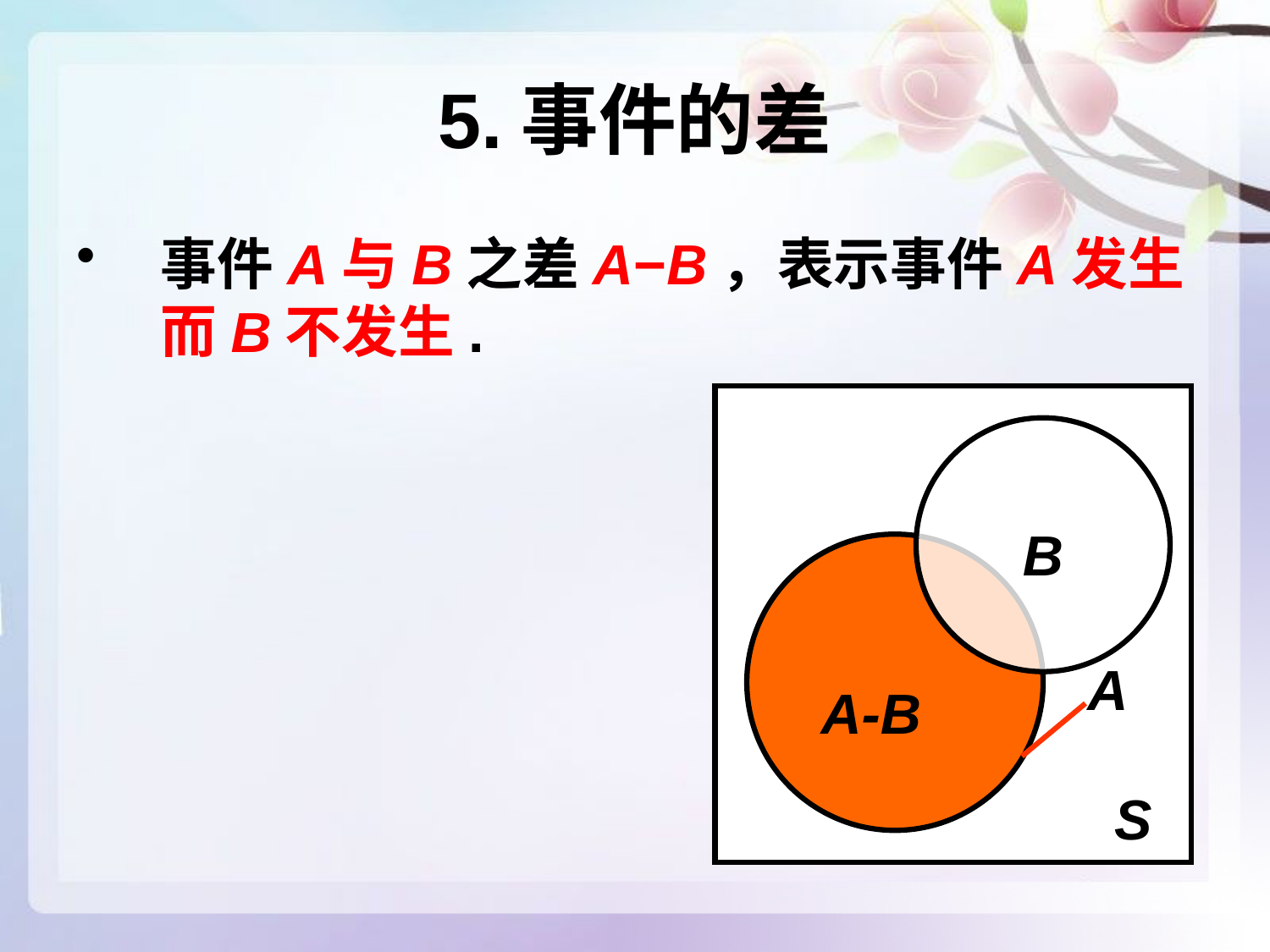

# 5.事件的差
事件A与B之差A−B，表示事件A发生而B不发生.

B

A
A-B

S